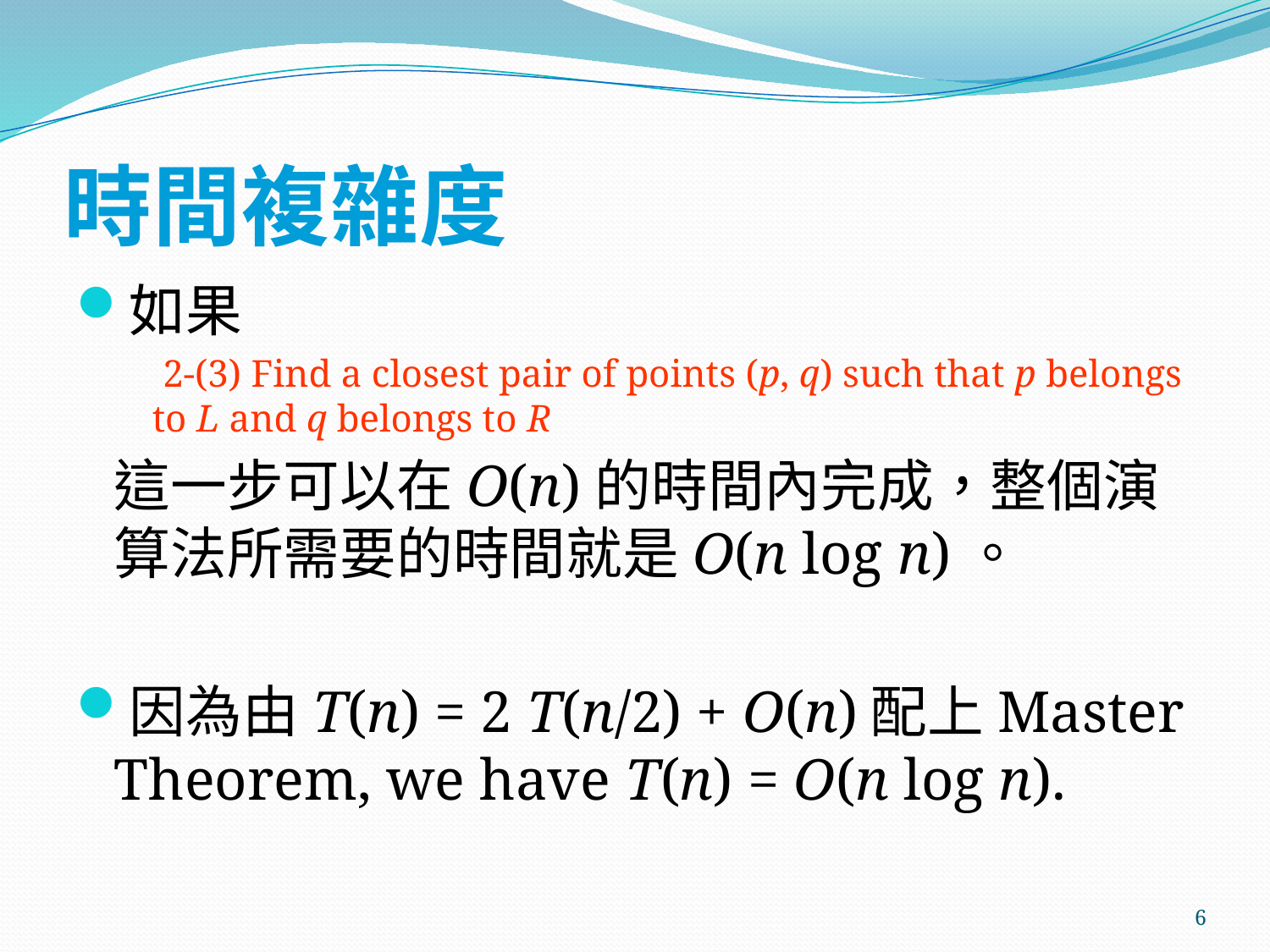

# 時間複雜度
如果
     2-(3) Find a closest pair of points (p, q) such that p belongs to L and q belongs to R
	這一步可以在O(n)的時間內完成，整個演算法所需要的時間就是O(n log n)。

因為由T(n) = 2 T(n/2) + O(n)配上Master Theorem, we have T(n) = O(n log n).
6